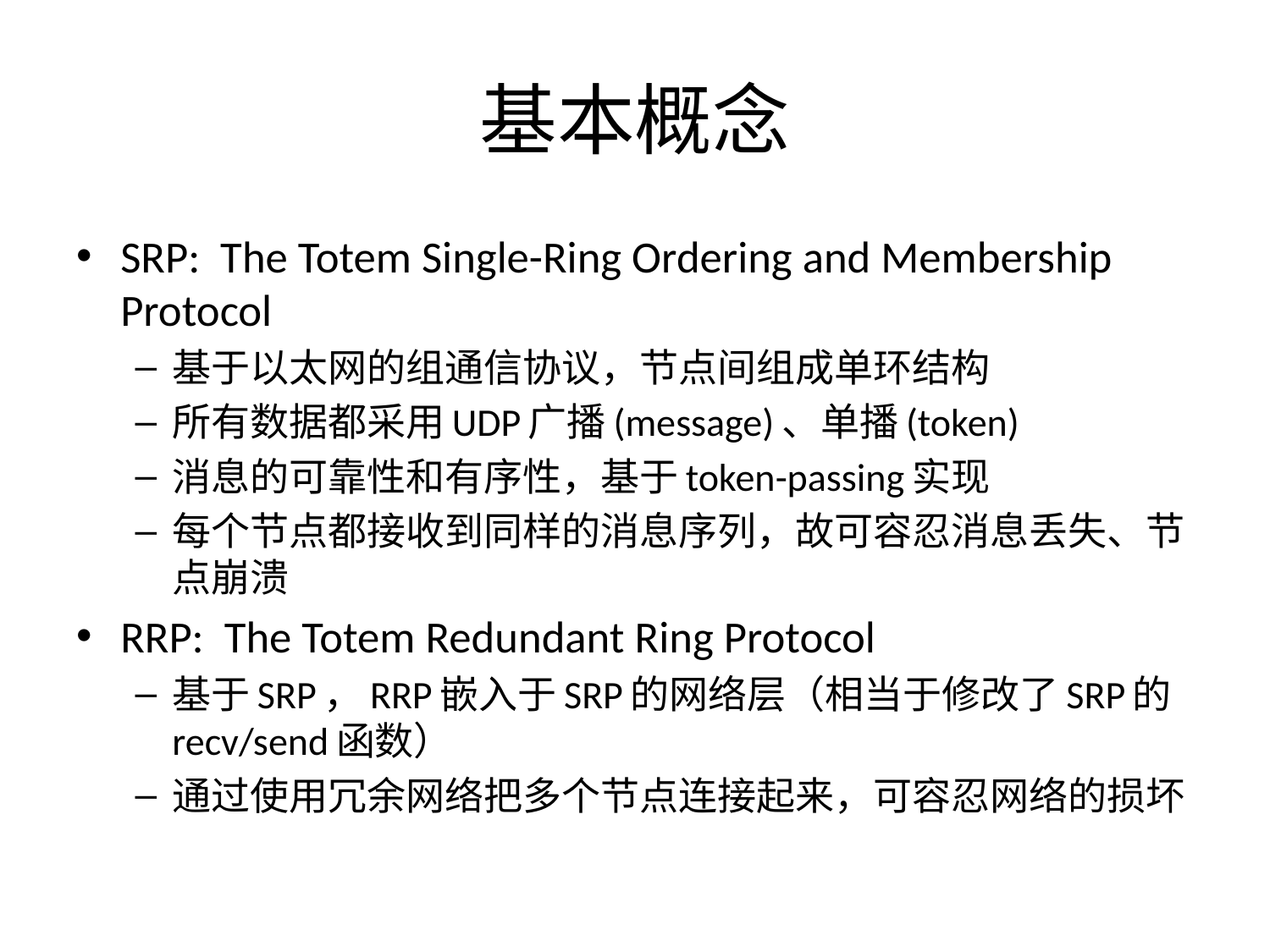

# 基本概念
SRP:  The Totem Single-Ring Ordering and Membership Protocol
基于以太网的组通信协议，节点间组成单环结构
所有数据都采用UDP广播(message)、单播(token)
消息的可靠性和有序性，基于token-passing实现
每个节点都接收到同样的消息序列，故可容忍消息丢失、节点崩溃
RRP:  The Totem Redundant Ring Protocol
基于SRP，RRP嵌入于SRP的网络层（相当于修改了SRP的recv/send函数）
通过使用冗余网络把多个节点连接起来，可容忍网络的损坏